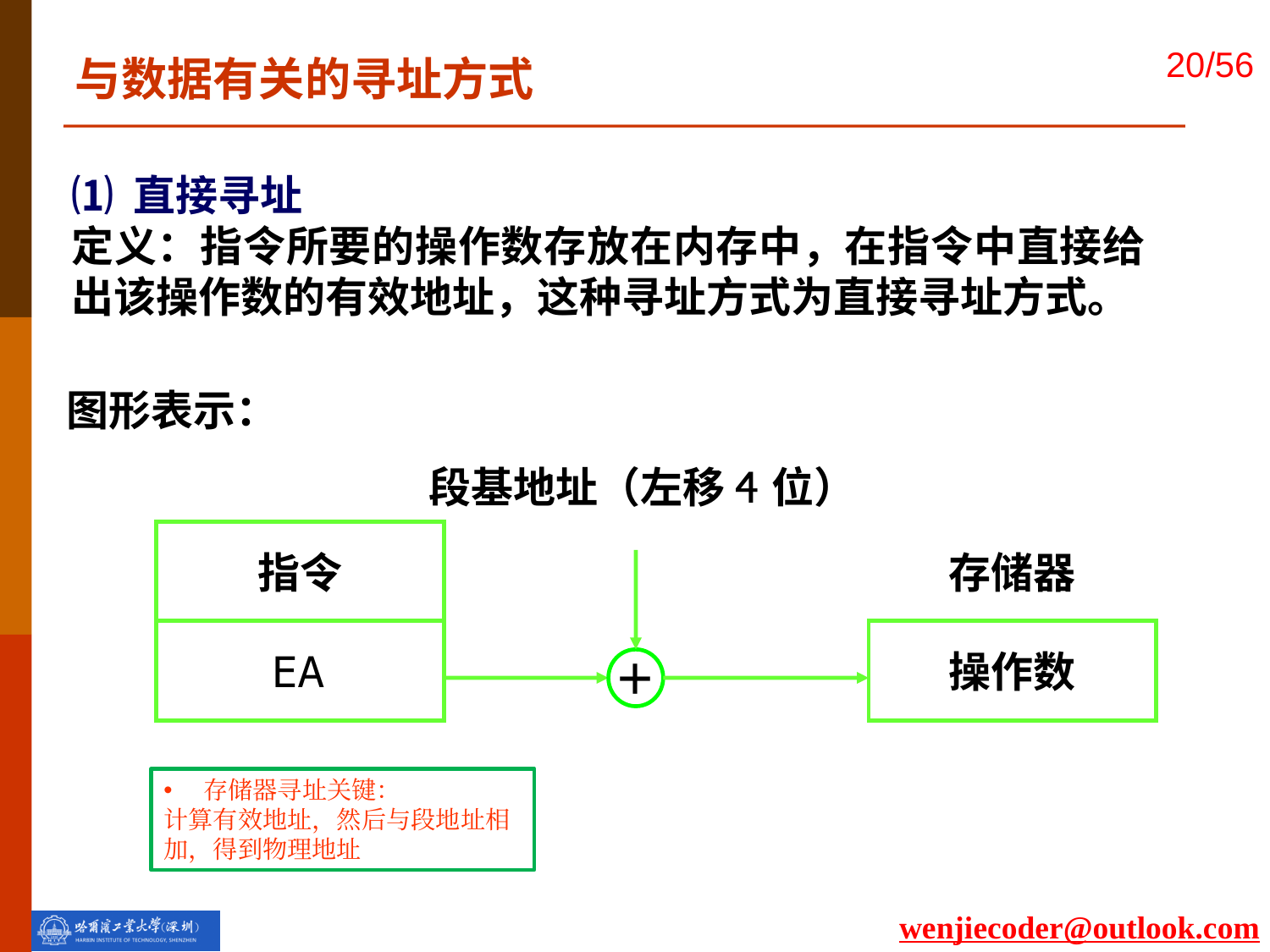

与数据有关的寻址方式
⑴ 直接寻址
定义：指令所要的操作数存放在内存中，在指令中直接给出该操作数的有效地址，这种寻址方式为直接寻址方式。
图形表示：
段基地址（左移4位）
指令
EA
存储器

操作数
＋

存储器寻址关键：
计算有效地址，然后与段地址相加，得到物理地址